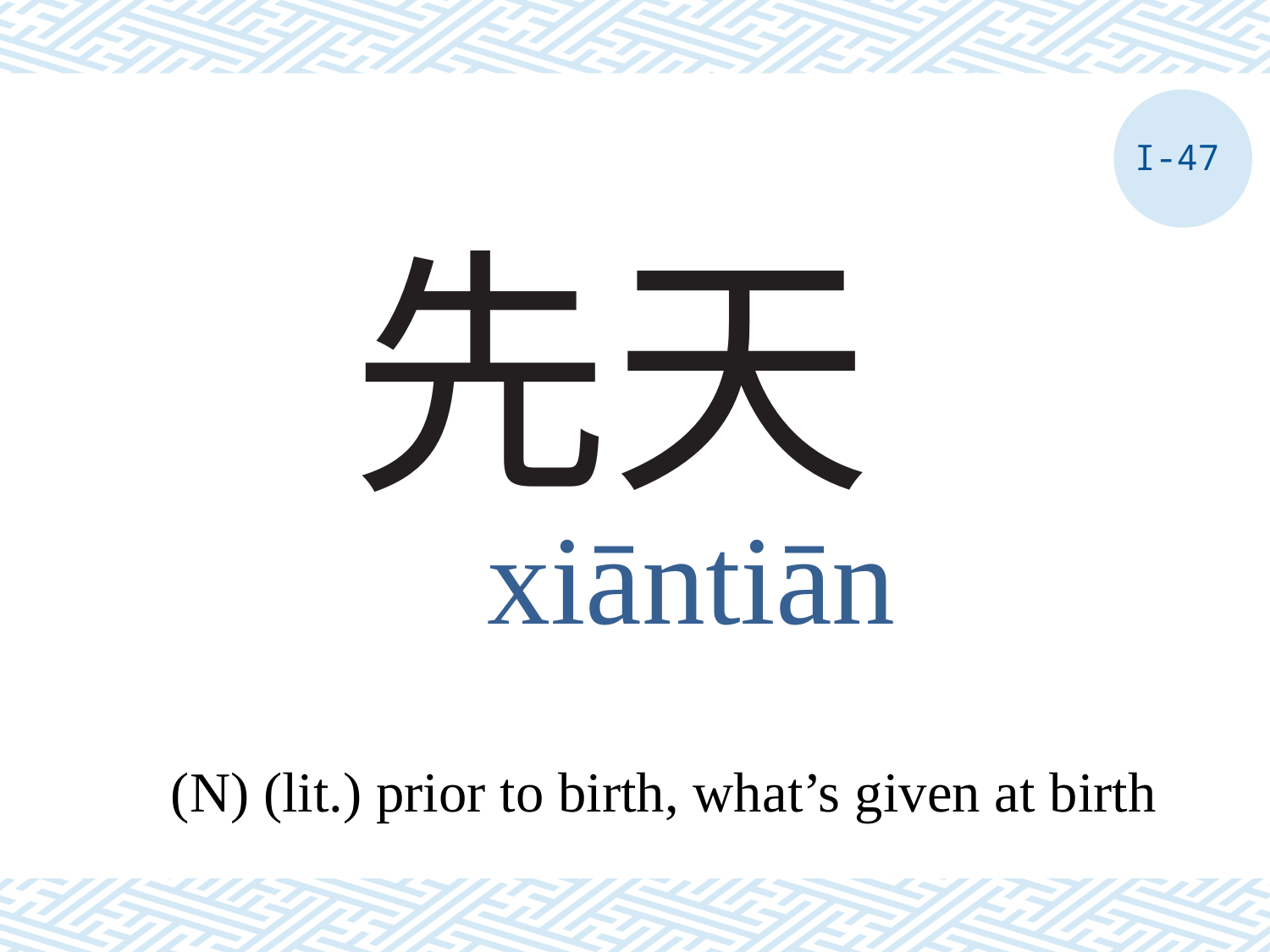

I-47
# 先天
xiāntiān
(N) (lit.) prior to birth, what’s given at birth